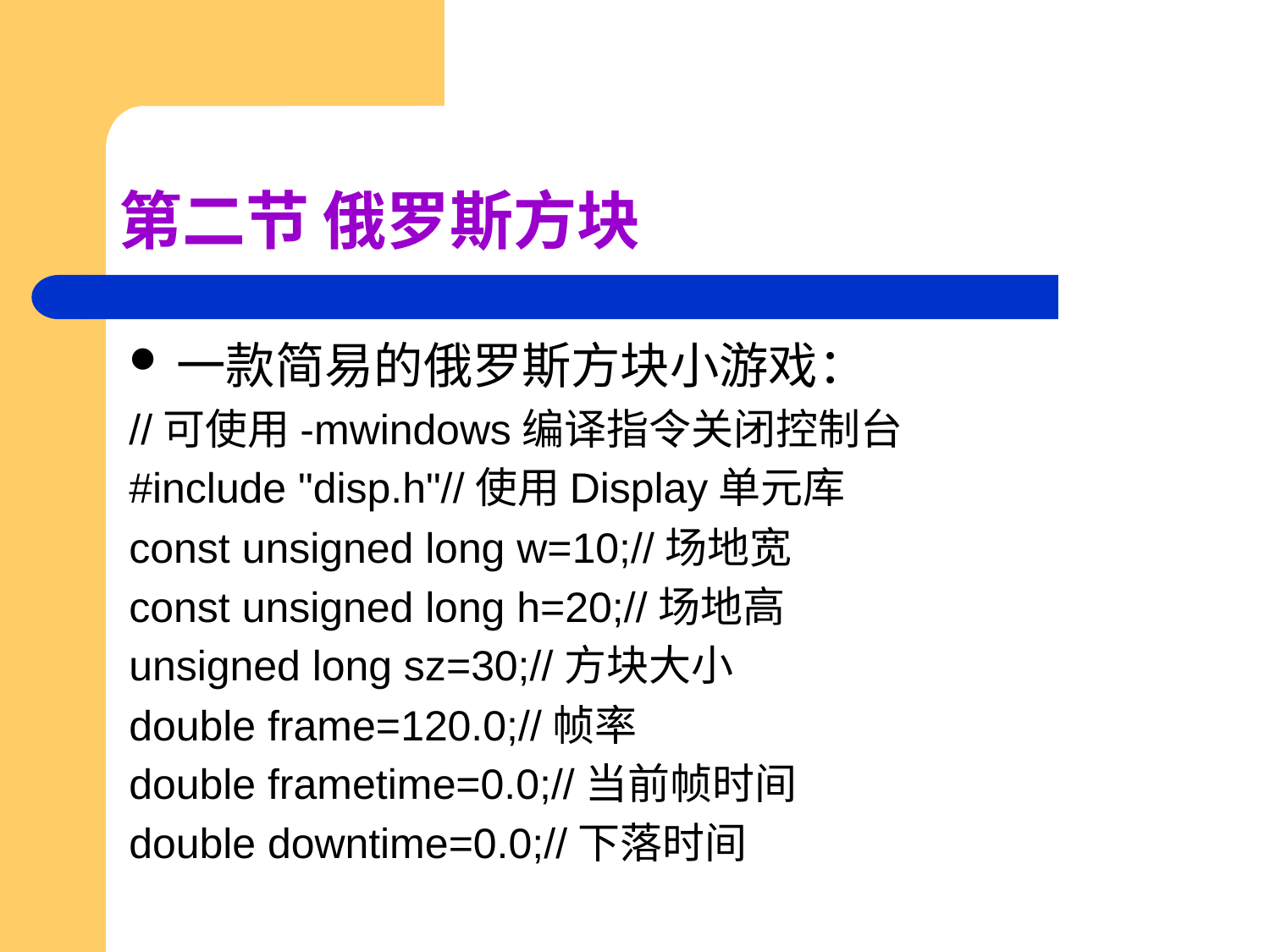

# 第二节 俄罗斯方块
一款简易的俄罗斯方块小游戏：
//可使用-mwindows编译指令关闭控制台
#include "disp.h"//使用Display单元库
const unsigned long w=10;//场地宽
const unsigned long h=20;//场地高
unsigned long sz=30;//方块大小
double frame=120.0;//帧率
double frametime=0.0;//当前帧时间
double downtime=0.0;//下落时间